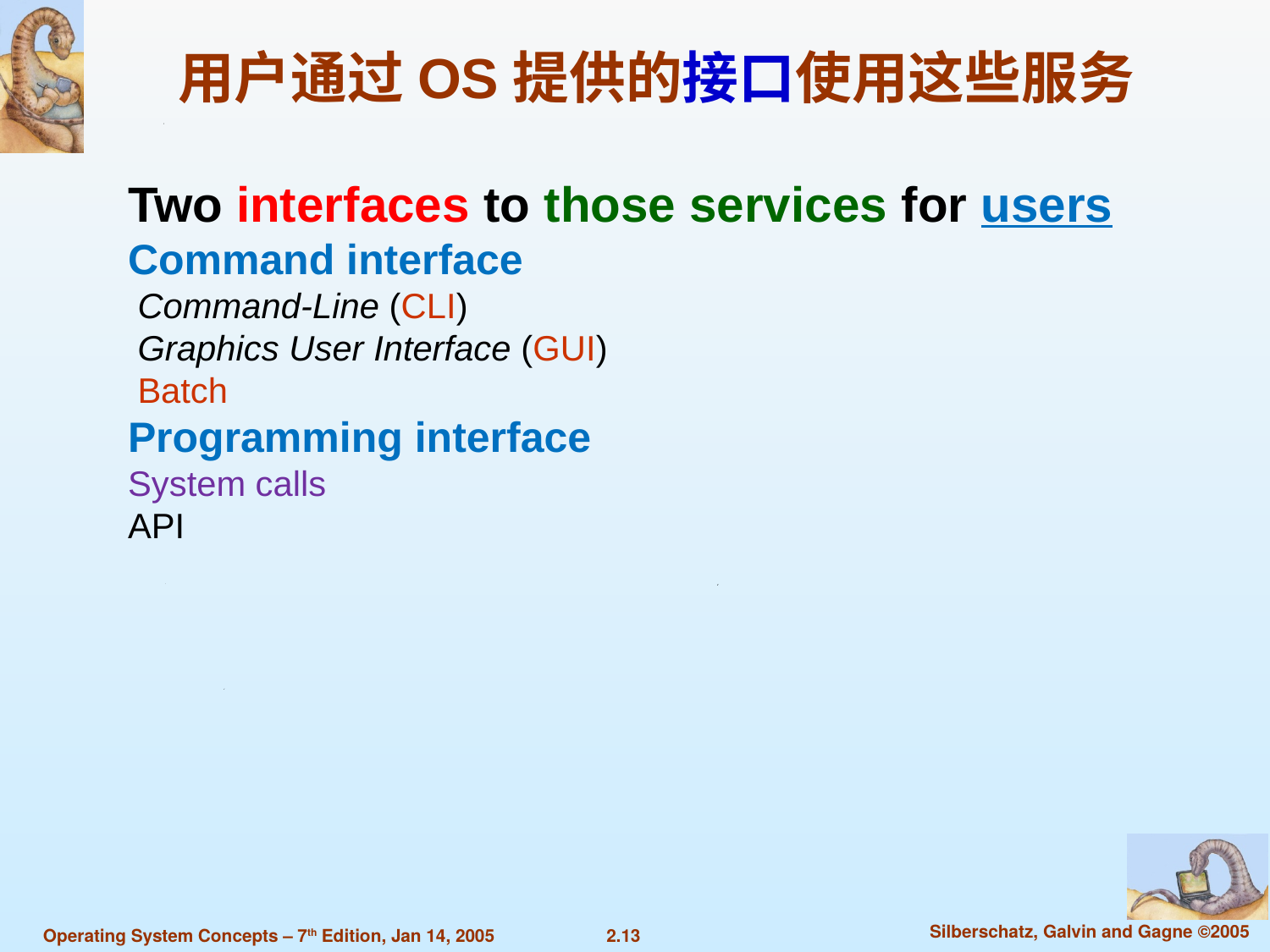

用户通过OS提供的接口使用这些服务
Two interfaces to those services for users
Command interface
 Command-Line (CLI)
 Graphics User Interface (GUI)
 Batch
Programming interface
System calls
API